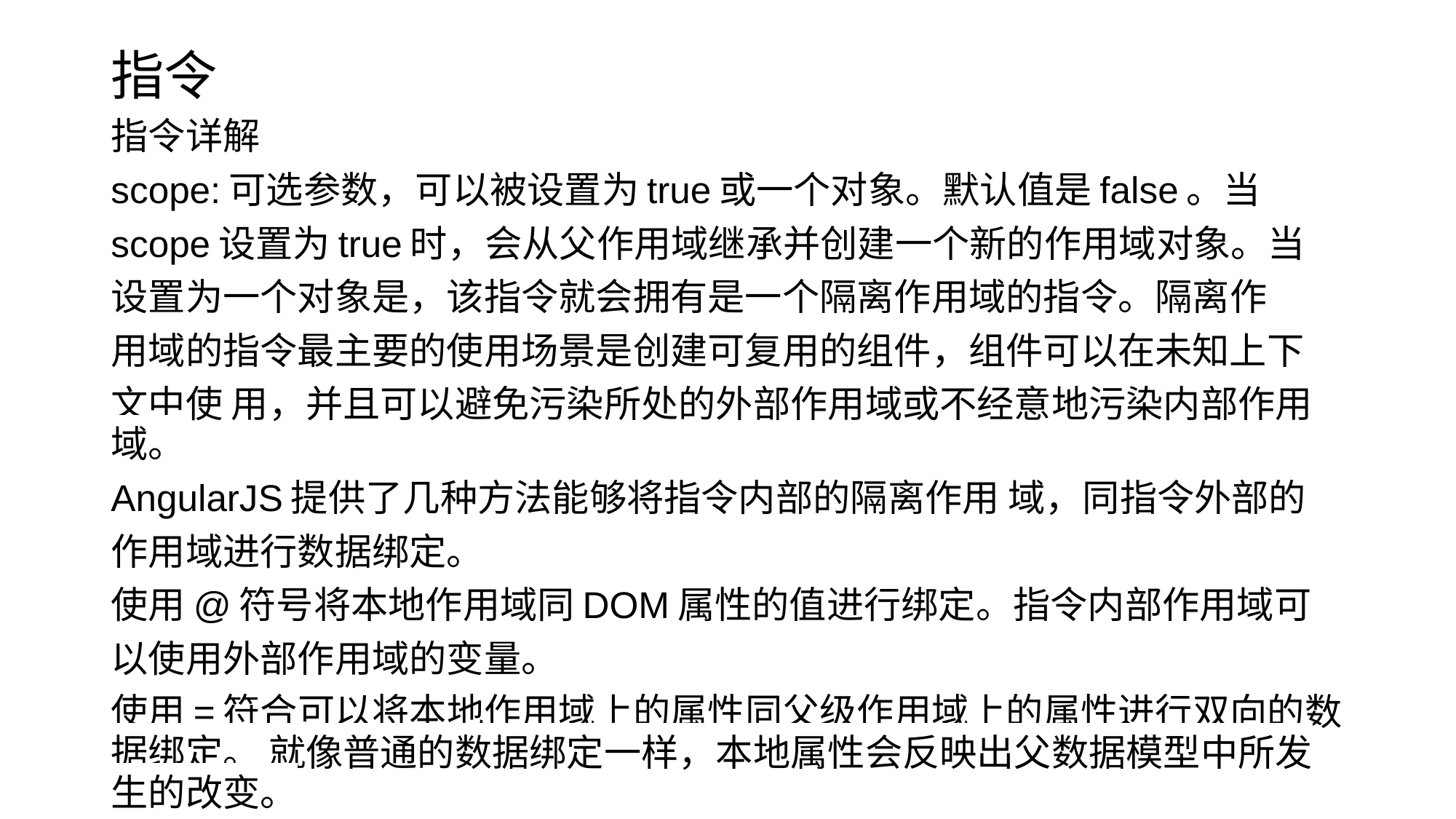

# 指令
指令详解
scope:可选参数，可以被设置为true或一个对象。默认值是false。当
scope设置为true时，会从父作用域继承并创建一个新的作用域对象。当
设置为一个对象是，该指令就会拥有是一个隔离作用域的指令。隔离作
用域的指令最主要的使用场景是创建可复用的组件，组件可以在未知上下
文中使 用，并且可以避免污染所处的外部作用域或不经意地污染内部作用域。
AngularJS提供了几种方法能够将指令内部的隔离作用 域，同指令外部的
作用域进行数据绑定。
使用@符号将本地作用域同DOM属性的值进行绑定。指令内部作用域可
以使用外部作用域的变量。
使用=符合可以将本地作用域上的属性同父级作用域上的属性进行双向的数据绑定。 就像普通的数据绑定一样，本地属性会反映出父数据模型中所发生的改变。